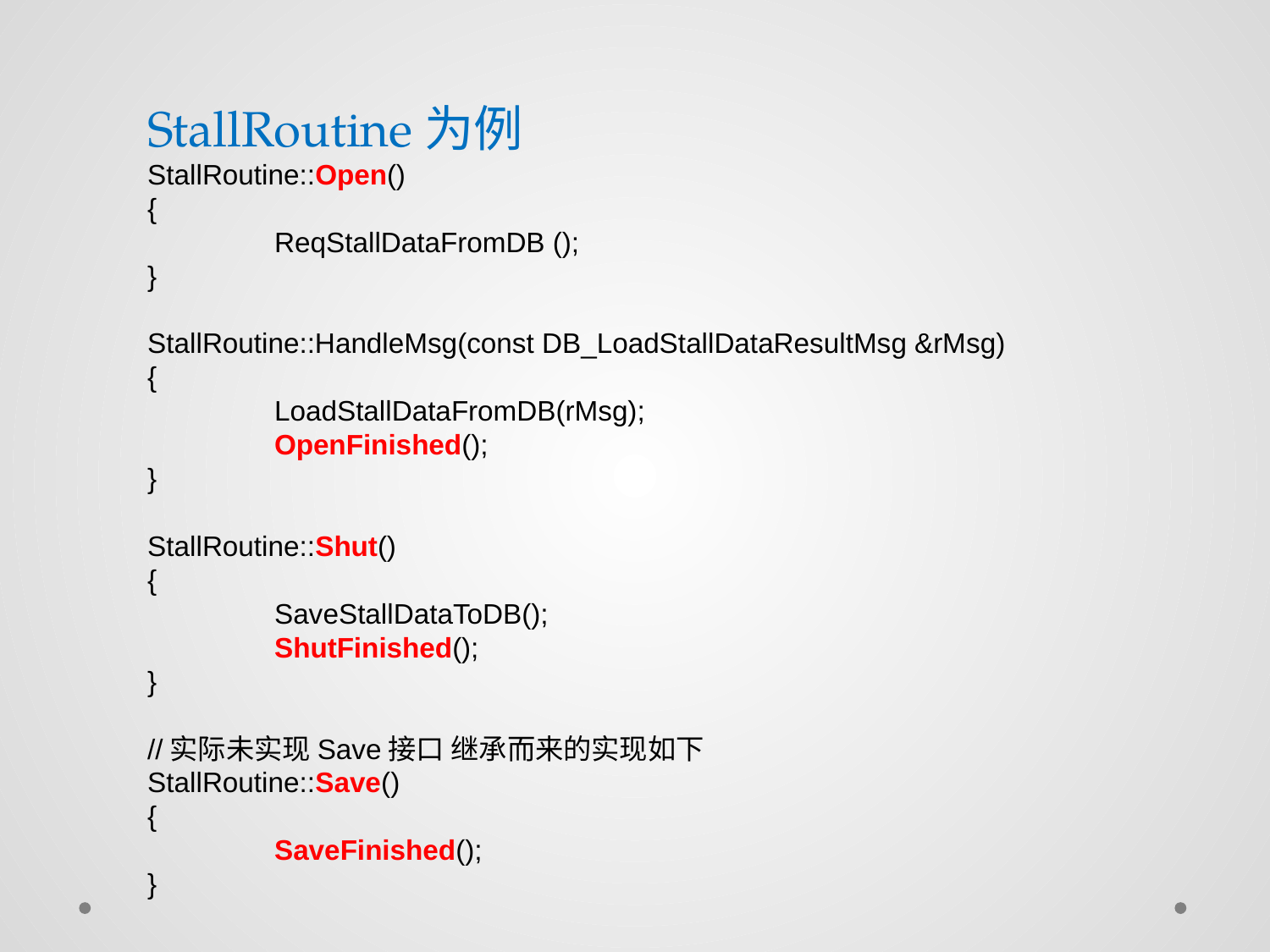

StallRoutine为例
StallRoutine::Open()
{
	ReqStallDataFromDB ();
}

StallRoutine::HandleMsg(const DB_LoadStallDataResultMsg &rMsg)
{
	LoadStallDataFromDB(rMsg);
	OpenFinished();
}

StallRoutine::Shut()
{
	SaveStallDataToDB();
	ShutFinished();
}

//实际未实现Save接口 继承而来的实现如下
StallRoutine::Save()
{
	SaveFinished();
}